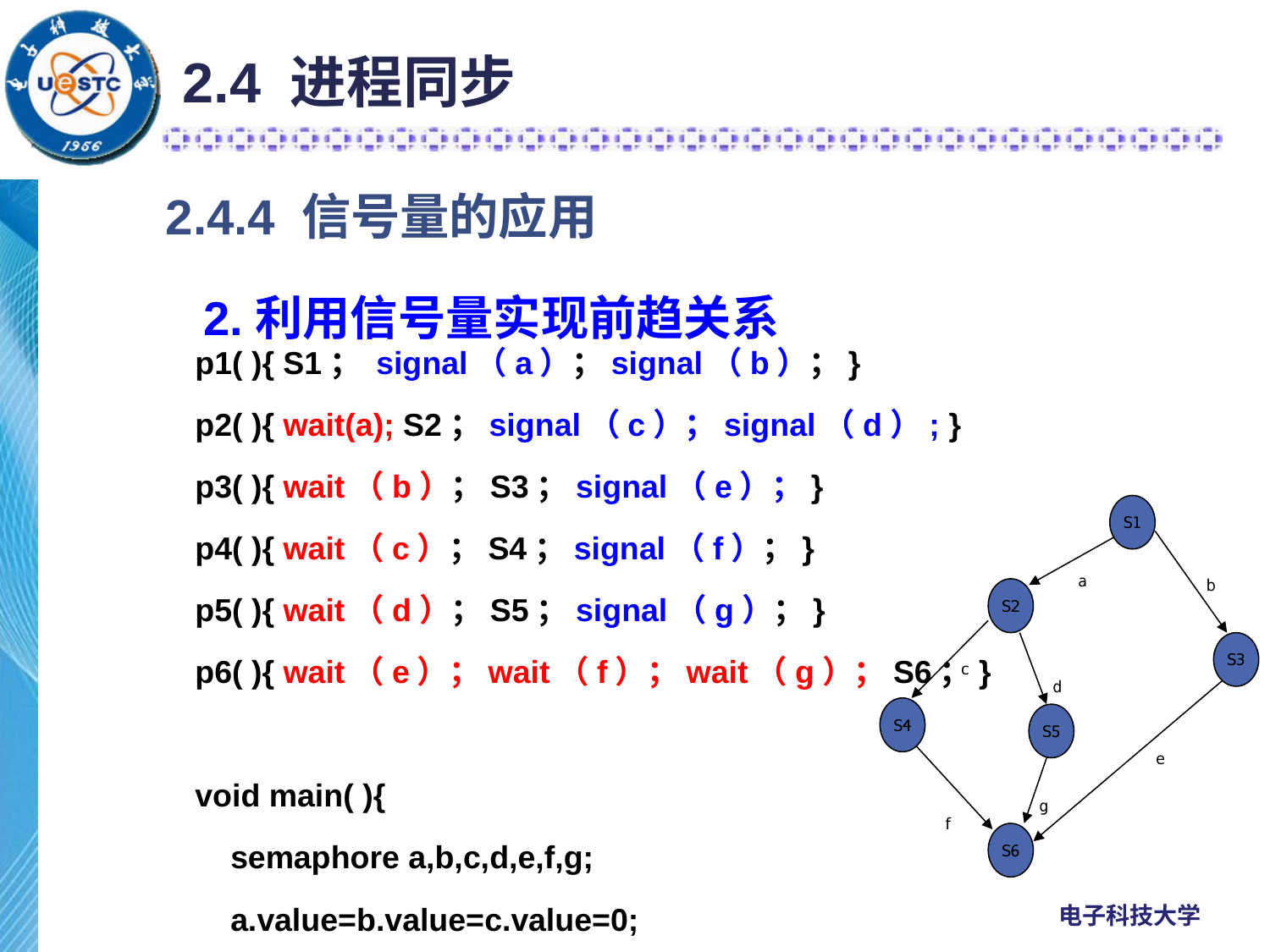

2.4 进程同步
2.4.4 信号量的应用

2.利用信号量实现前趋关系
# p1( ){ S1； signal（a）；signal（b）；}
p2( ){ wait(a); S2；signal（c）；signal（d）; }
p3( ){ wait（b）；S3；signal（e）；}
p4( ){ wait（c）；S4；signal（f）；}
p5( ){ wait（d）；S5；signal（g）；}
p6( ){ wait（e）；wait（f）；wait（g）；S6；}

void main( ){
    semaphore a,b,c,d,e,f,g;
    a.value=b.value=c.value=0;
    d.value=e.value=f.value=g.value=0;
    cobegin
         p1( ); p2( ); p3( ); p4( ); p5( ); p6( );
    coend;
}
S1

a
b
S2

S3
c
d

S4
S5
e

g
f
S6